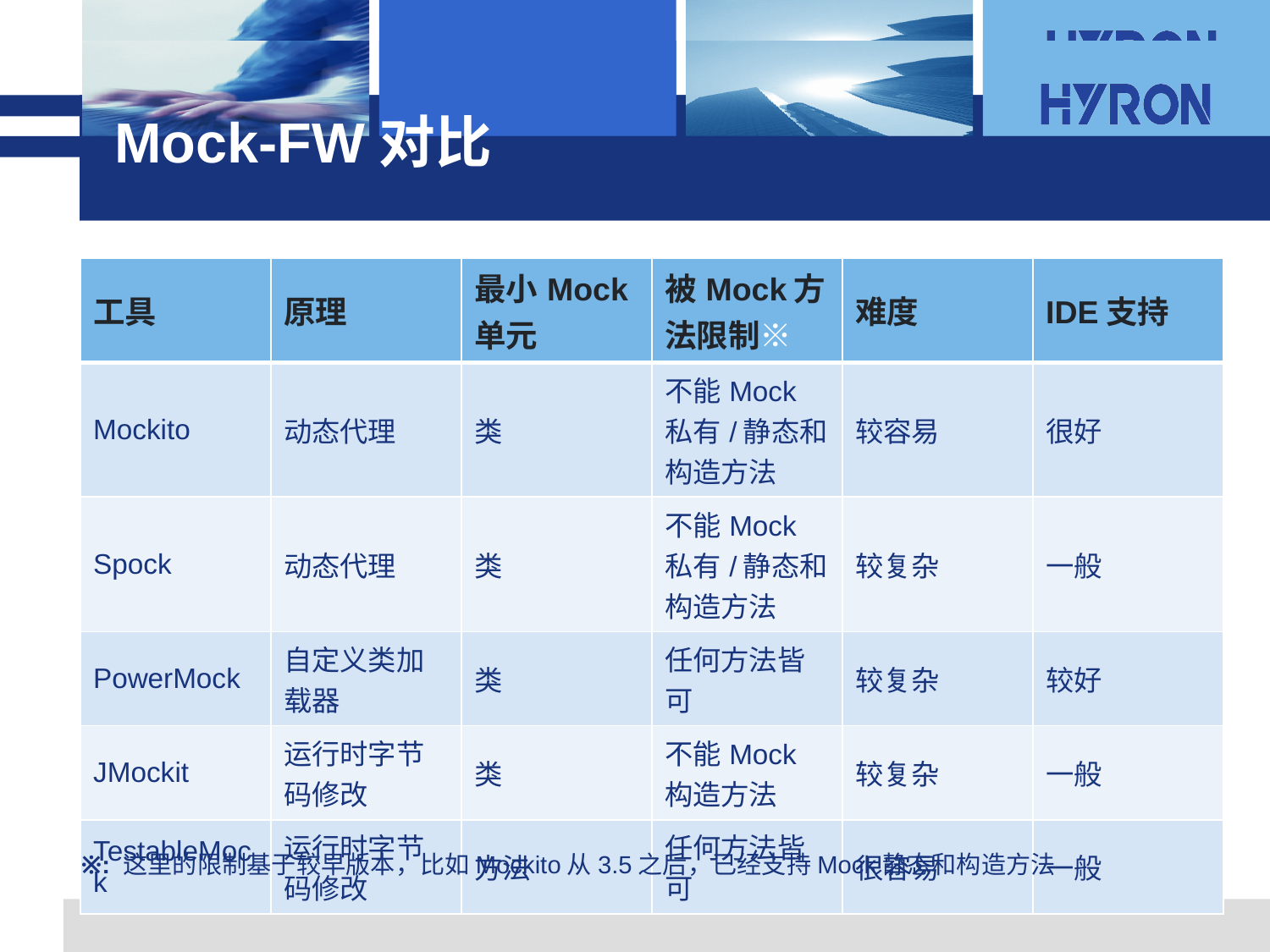

# Mock-FW对比
| 工具 | 原理 | 最小Mock单元 | 被Mock方法限制※ | 难度 | IDE支持 |
| --- | --- | --- | --- | --- | --- |
| Mockito | 动态代理 | 类 | 不能Mock私有/静态和构造方法 | 较容易 | 很好 |
| Spock | 动态代理 | 类 | 不能Mock私有/静态和构造方法 | 较复杂 | 一般 |
| PowerMock | 自定义类加载器 | 类 | 任何方法皆可 | 较复杂 | 较好 |
| JMockit | 运行时字节码修改 | 类 | 不能Mock构造方法 | 较复杂 | 一般 |
| TestableMock | 运行时字节码修改 | 方法 | 任何方法皆可 | 很容易 | 一般 |
※: 这里的限制基于较早版本，比如Mockito从3.5之后，已经支持Mock静态和构造方法